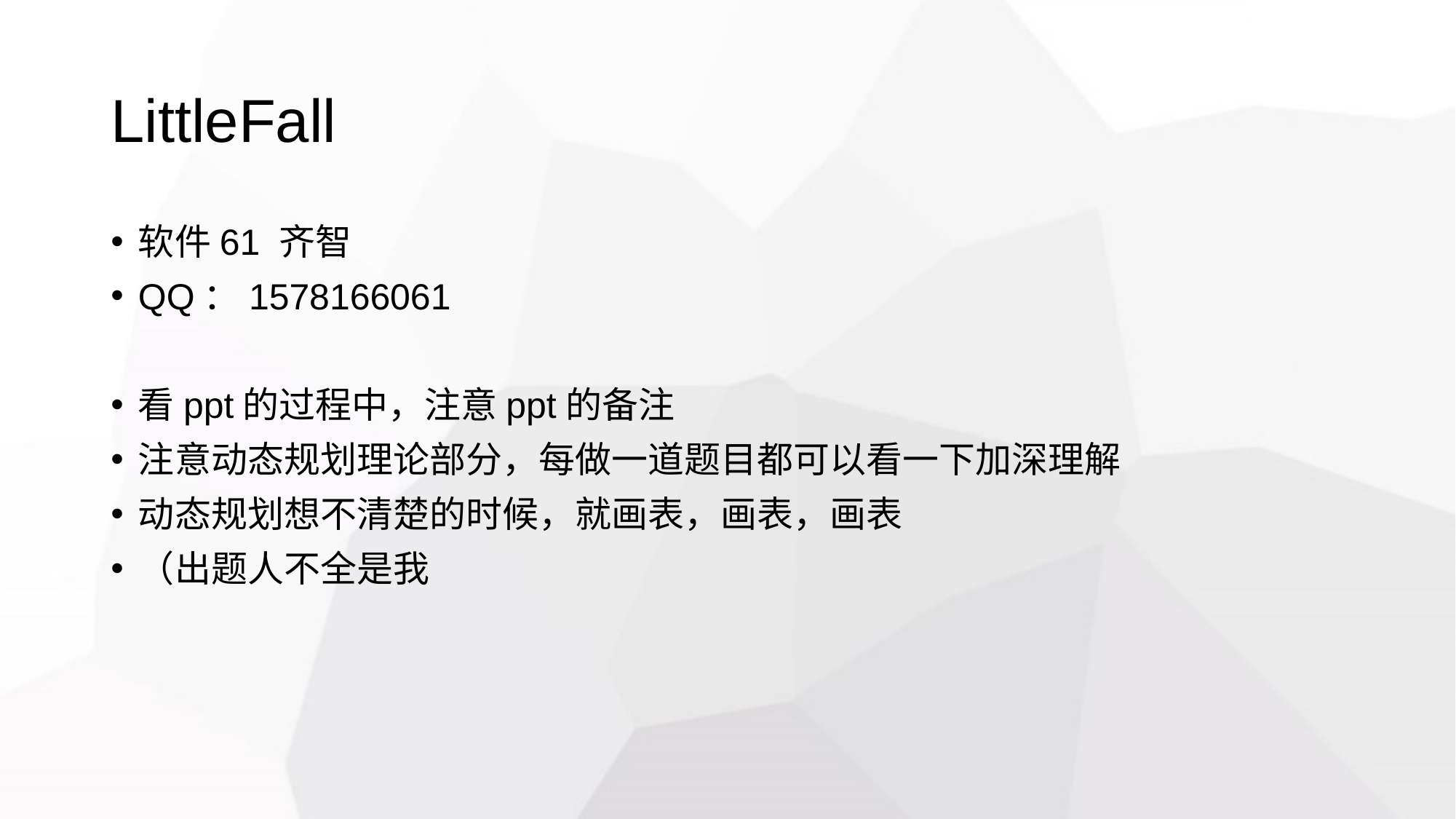

# LittleFall
软件61 齐智
QQ：1578166061

看ppt的过程中，注意ppt的备注
注意动态规划理论部分，每做一道题目都可以看一下加深理解
动态规划想不清楚的时候，就画表，画表，画表
（出题人不全是我